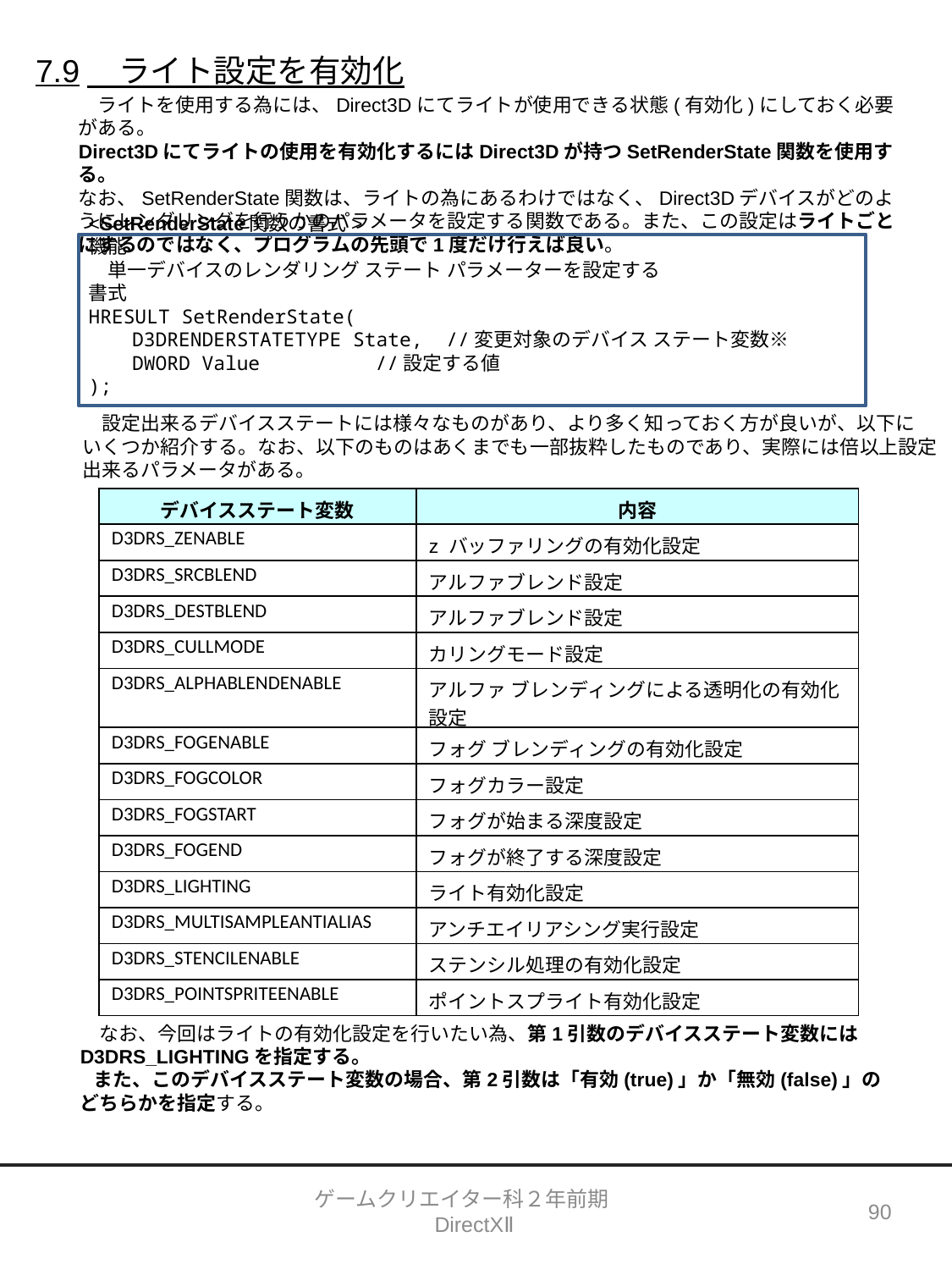

7.9　ライト設定を有効化
　ライトを使用する為には、Direct3Dにてライトが使用できる状態(有効化)にしておく必要がある。
Direct3Dにてライトの使用を有効化するにはDirect3Dが持つSetRenderState関数を使用する。
なお、SetRenderState関数は、ライトの為にあるわけではなく、Direct3Dデバイスがどのようにレンダリングを行うかのパラメータを設定する関数である。また、この設定はライトごとにするのではなく、プログラムの先頭で1度だけ行えば良い。
<SetRenderState関数の書式>
機能
　単一デバイスのレンダリング ステート パラメーターを設定する
書式
HRESULT SetRenderState(
　　D3DRENDERSTATETYPE State,  //変更対象のデバイス ステート変数※
　　DWORD Value 	　  //設定する値
);

　設定出来るデバイスステートには様々なものがあり、より多く知っておく方が良いが、以下に
いくつか紹介する。なお、以下のものはあくまでも一部抜粋したものであり、実際には倍以上設定
出来るパラメータがある。
| デバイスステート変数 | 内容 |
| --- | --- |
| D3DRS\_ZENABLE | z バッファリングの有効化設定 |
| D3DRS\_SRCBLEND | アルファブレンド設定 |
| D3DRS\_DESTBLEND | アルファブレンド設定 |
| D3DRS\_CULLMODE | カリングモード設定 |
| D3DRS\_ALPHABLENDENABLE | アルファ ブレンディングによる透明化の有効化設定 |
| D3DRS\_FOGENABLE | フォグ ブレンディングの有効化設定 |
| D3DRS\_FOGCOLOR | フォグカラー設定 |
| D3DRS\_FOGSTART | フォグが始まる深度設定 |
| D3DRS\_FOGEND | フォグが終了する深度設定 |
| D3DRS\_LIGHTING | ライト有効化設定 |
| D3DRS\_MULTISAMPLEANTIALIAS | アンチエイリアシング実行設定 |
| D3DRS\_STENCILENABLE | ステンシル処理の有効化設定 |
| D3DRS\_POINTSPRITEENABLE | ポイントスプライト有効化設定 |
　なお、今回はライトの有効化設定を行いたい為、第1引数のデバイスステート変数には
D3DRS_LIGHTINGを指定する。
  また、このデバイスステート変数の場合、第2引数は「有効(true)」か「無効(false)」のどちらかを指定する。
ゲームクリエイター科２年前期　DirectXⅡ
90